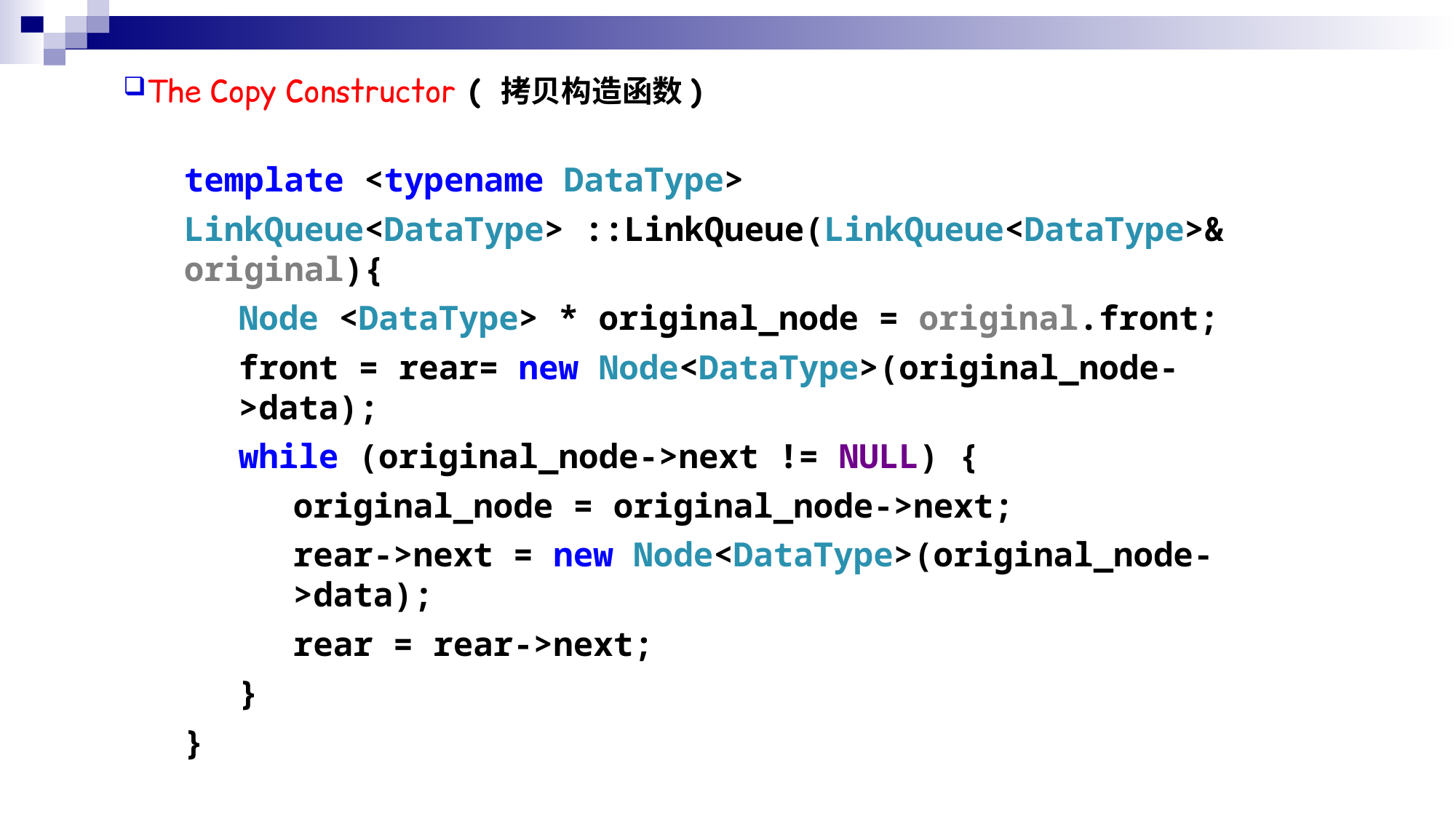

The Copy Constructor ( 拷贝构造函数)
template <typename DataType>
LinkQueue<DataType> ::LinkQueue(LinkQueue<DataType>& original){
Node <DataType> * original_node = original.front;
front = rear= new Node<DataType>(original_node->data);
while (original_node->next != NULL) {
original_node = original_node->next;
rear->next = new Node<DataType>(original_node->data);
rear = rear->next;
}
}